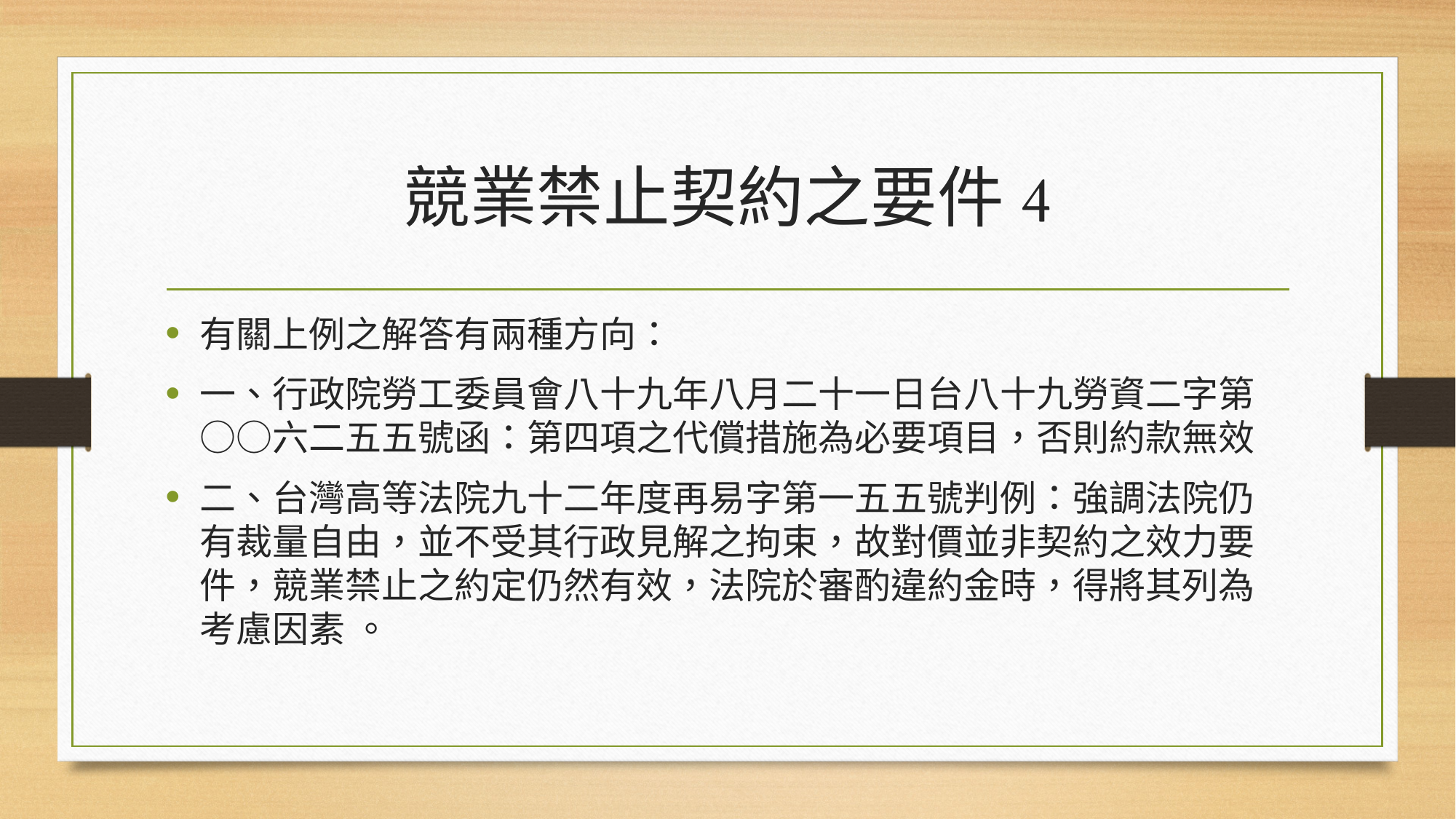

# 競業禁止契約之要件4
有關上例之解答有兩種方向：
一、行政院勞工委員會八十九年八月二十一日台八十九勞資二字第○○六二五五號函：第四項之代償措施為必要項目，否則約款無效
二、台灣高等法院九十二年度再易字第一五五號判例：強調法院仍有裁量自由，並不受其行政見解之拘束，故對價並非契約之效力要件，競業禁止之約定仍然有效，法院於審酌違約金時，得將其列為考慮因素 。